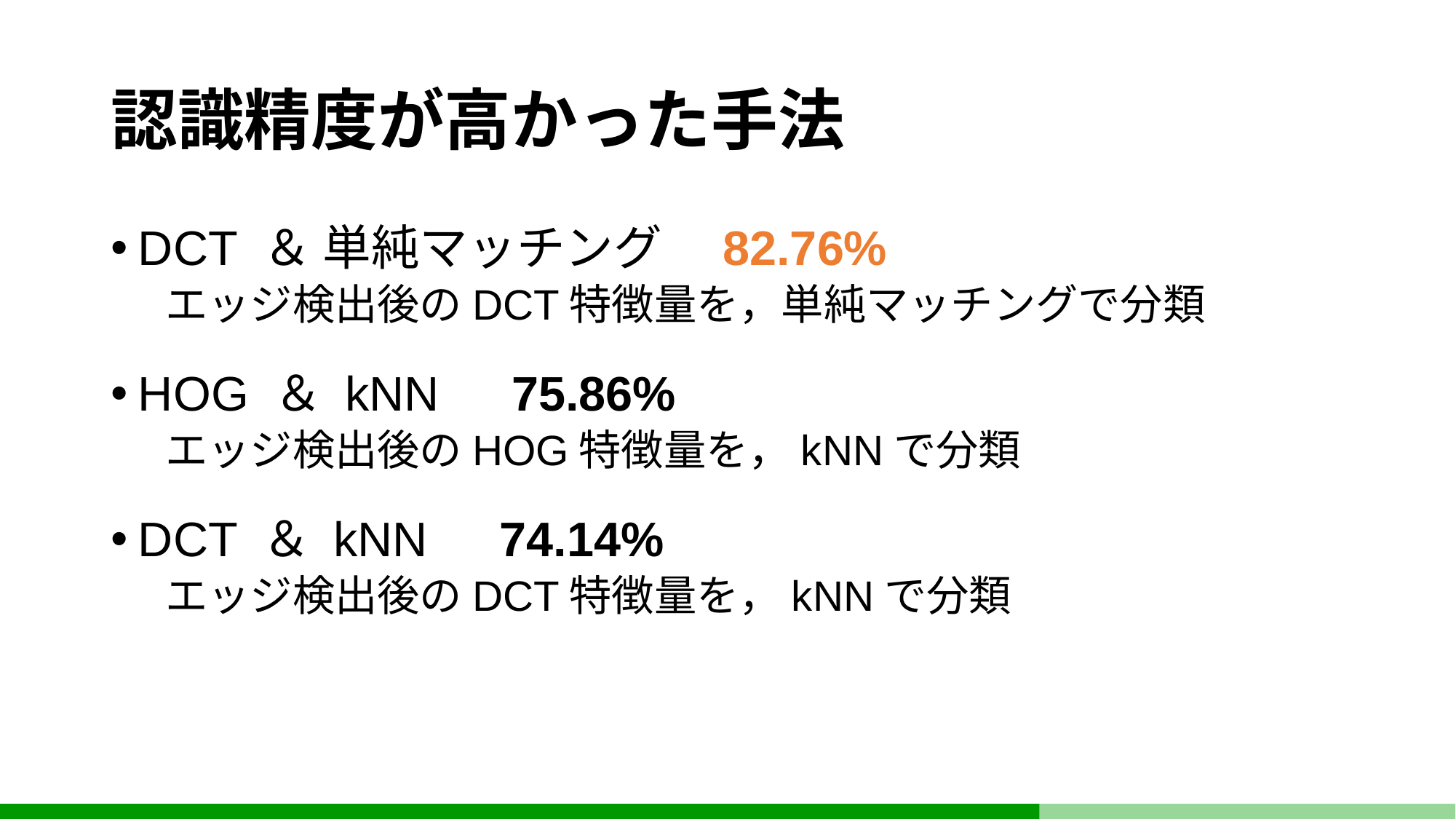

# 認識精度が高かった手法
DCT ＆ 単純マッチング　82.76%
エッジ検出後のDCT特徴量を，単純マッチングで分類

HOG ＆ kNN　75.86%
エッジ検出後のHOG特徴量を，kNNで分類

DCT ＆ kNN　74.14%
エッジ検出後のDCT特徴量を，kNNで分類